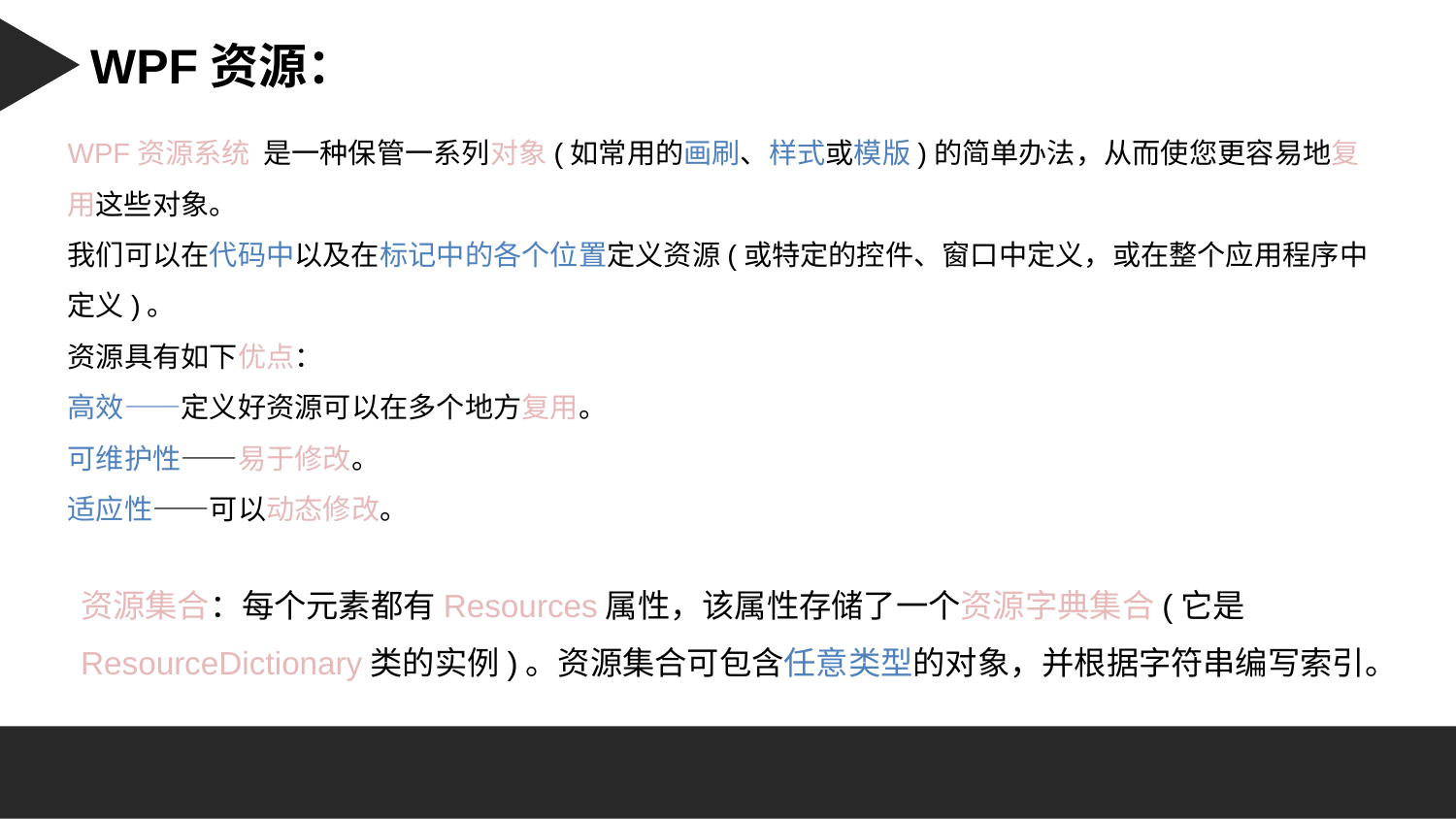

Character 字符串：

WPF资源：
WPF资源系统  是一种保管一系列对象(如常用的画刷、样式或模版)的简单办法，从而使您更容易地复用这些对象。
我们可以在代码中以及在标记中的各个位置定义资源(或特定的控件、窗口中定义，或在整个应用程序中定义)。
资源具有如下优点：
高效——定义好资源可以在多个地方复用。
可维护性——易于修改。
适应性——可以动态修改。
资源集合：每个元素都有Resources属性，该属性存储了一个资源字典集合(它是ResourceDictionary类的实例)。资源集合可包含任意类型的对象，并根据字符串编写索引。